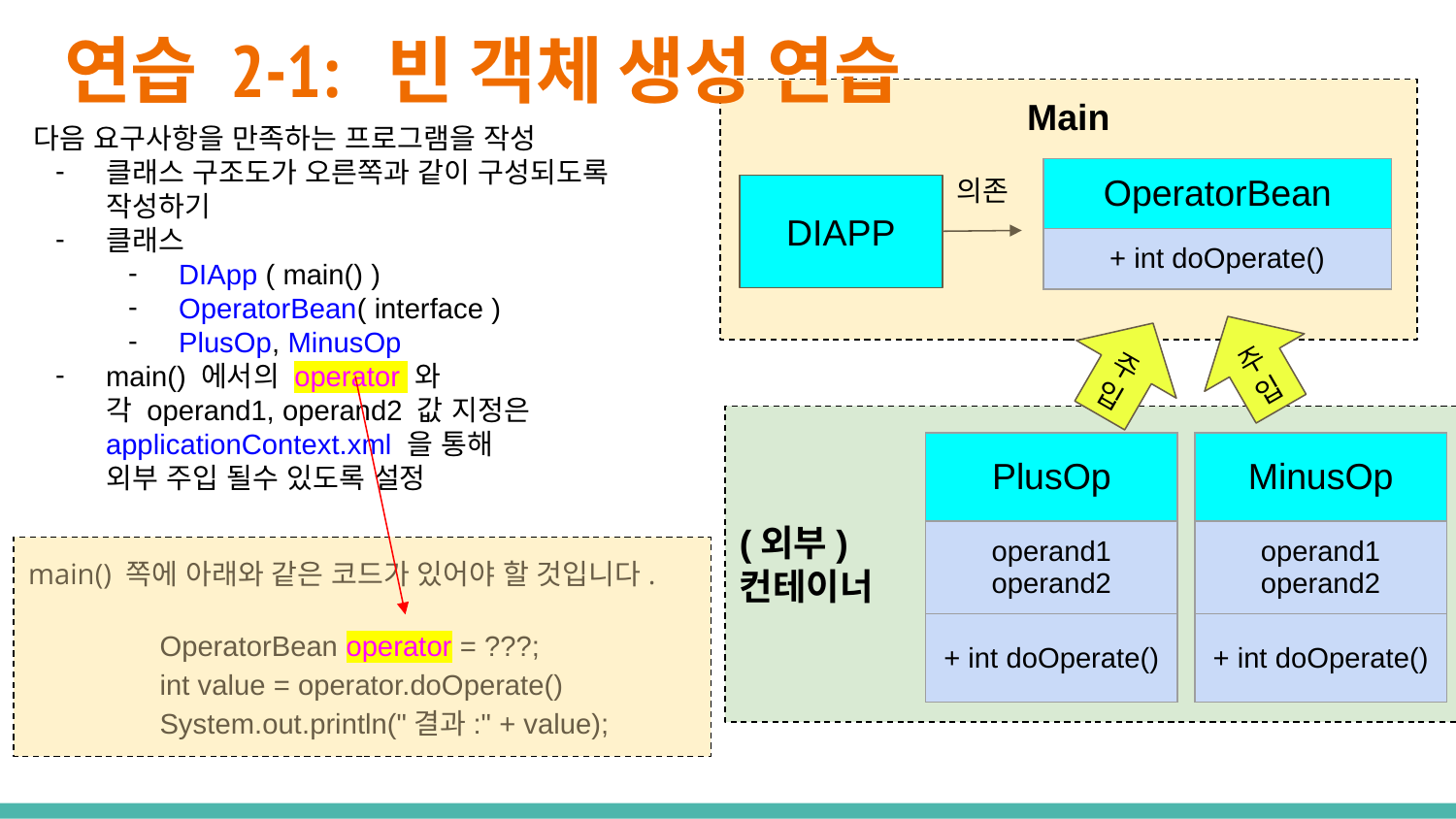

# 연습 2-1:  빈 객체 생성 연습
Main
다음 요구사항을 만족하는 프로그램을 작성
클래스 구조도가 오른쪽과 같이 구성되도록 작성하기
클래스
DIApp ( main() )
OperatorBean( interface )
PlusOp, MinusOp
main() 에서의 operator 와
각 operand1, operand2 값 지정은
applicationContext.xml 을 통해
외부 주입 될수 있도록 설정
의존
| OperatorBean |
| --- |
| + int doOperate() |
DIAPP
주입
주입
(외부)
컨테이너
| PlusOp |
| --- |
| operand1 operand2 |
| + int doOperate() |
| MinusOp |
| --- |
| operand1 operand2 |
| + int doOperate() |
main() 쪽에 아래와 같은 코드가 있어야 할 것입니다.
OperatorBean operator = ???;
int value = operator.doOperate()
System.out.println("결과:" + value);